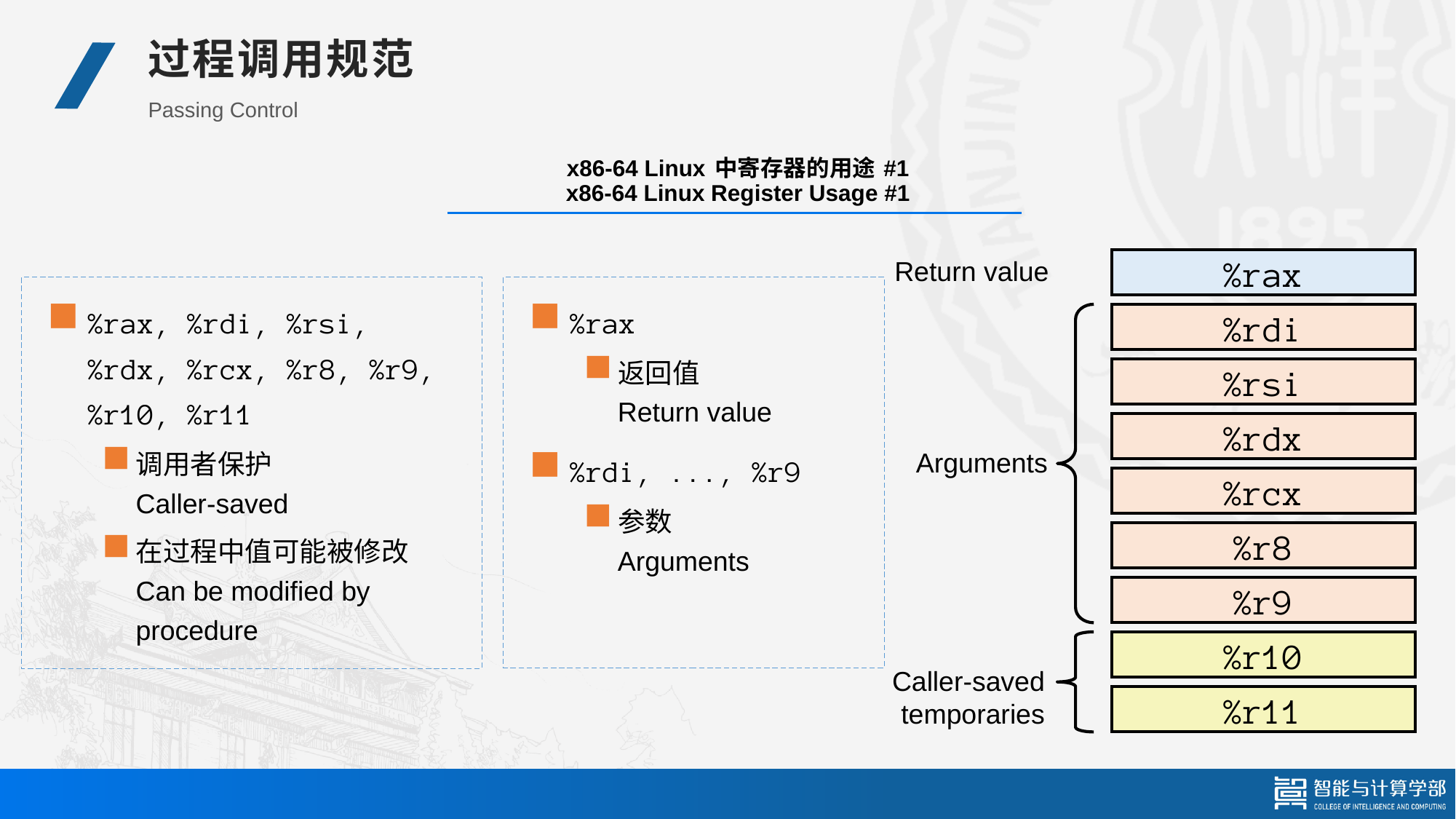

过程调用规范
Passing Control
# x86-64 Linux 中寄存器的用途 #1 x86-64 Linux Register Usage #1
%rax
Return value
%rax, %rdi, %rsi, %rdx, %rcx, %r8, %r9, %r10, %r11
调用者保护
Caller-saved
在过程中值可能被修改
Can be modified by procedure
%rax
返回值
Return value
%rdi, ..., %r9
参数
Arguments

%rdi
%rsi
%rdx
Arguments
%rcx
%r8
%r9

%r10
Caller-saved
temporaries
%r11